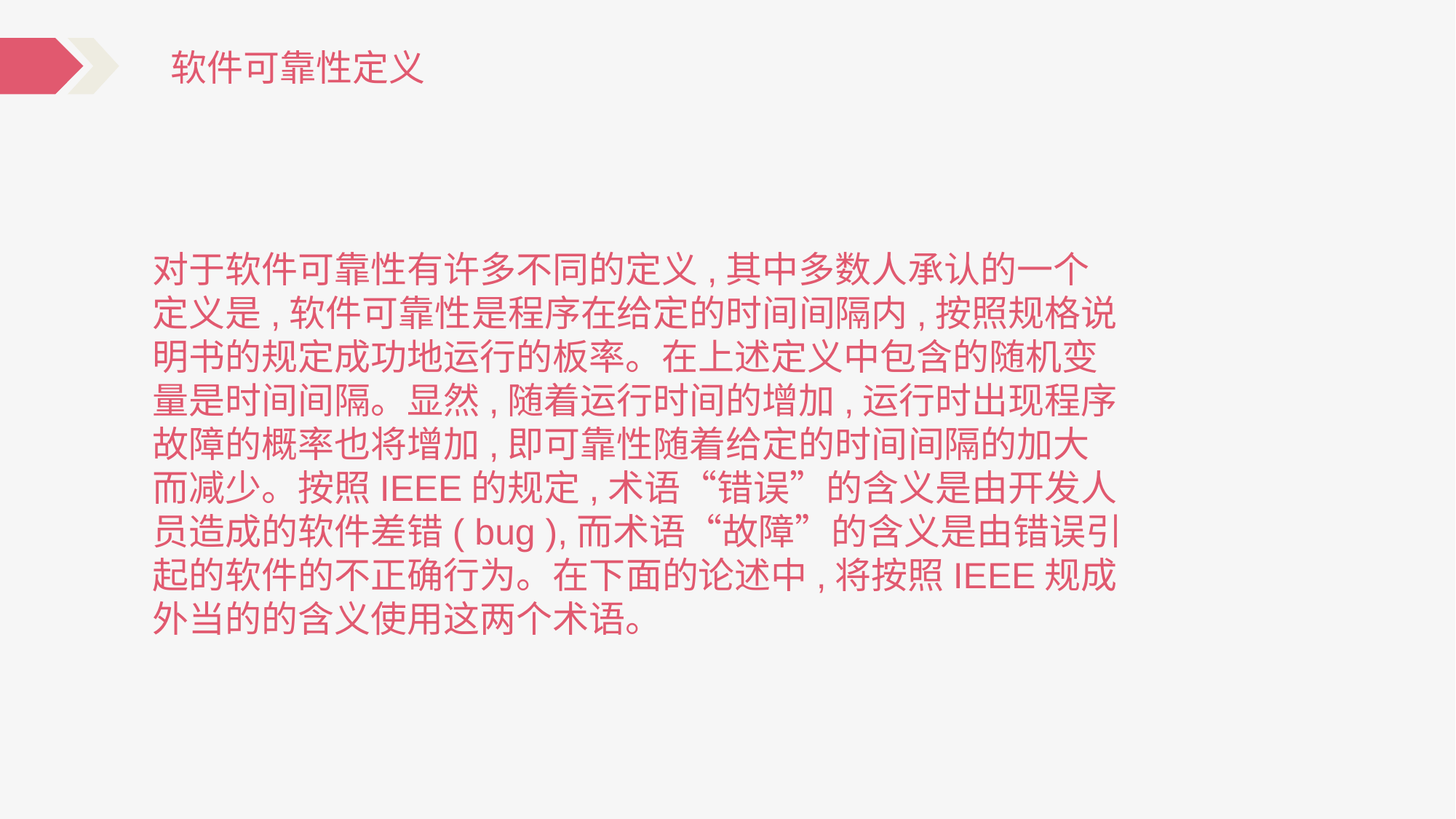

软件可靠性定义
对于软件可靠性有许多不同的定义,其中多数人承认的一个定义是,软件可靠性是程序在给定的时间间隔内,按照规格说明书的规定成功地运行的板率。在上述定义中包含的随机变量是时间间隔。显然,随着运行时间的增加,运行时出现程序故障的概率也将增加,即可靠性随着给定的时间间隔的加大而减少。按照IEEE的规定,术语“错误”的含义是由开发人员造成的软件差错( bug ),而术语“故障”的含义是由错误引起的软件的不正确行为。在下面的论述中,将按照IEEE规成外当的的含义使用这两个术语。